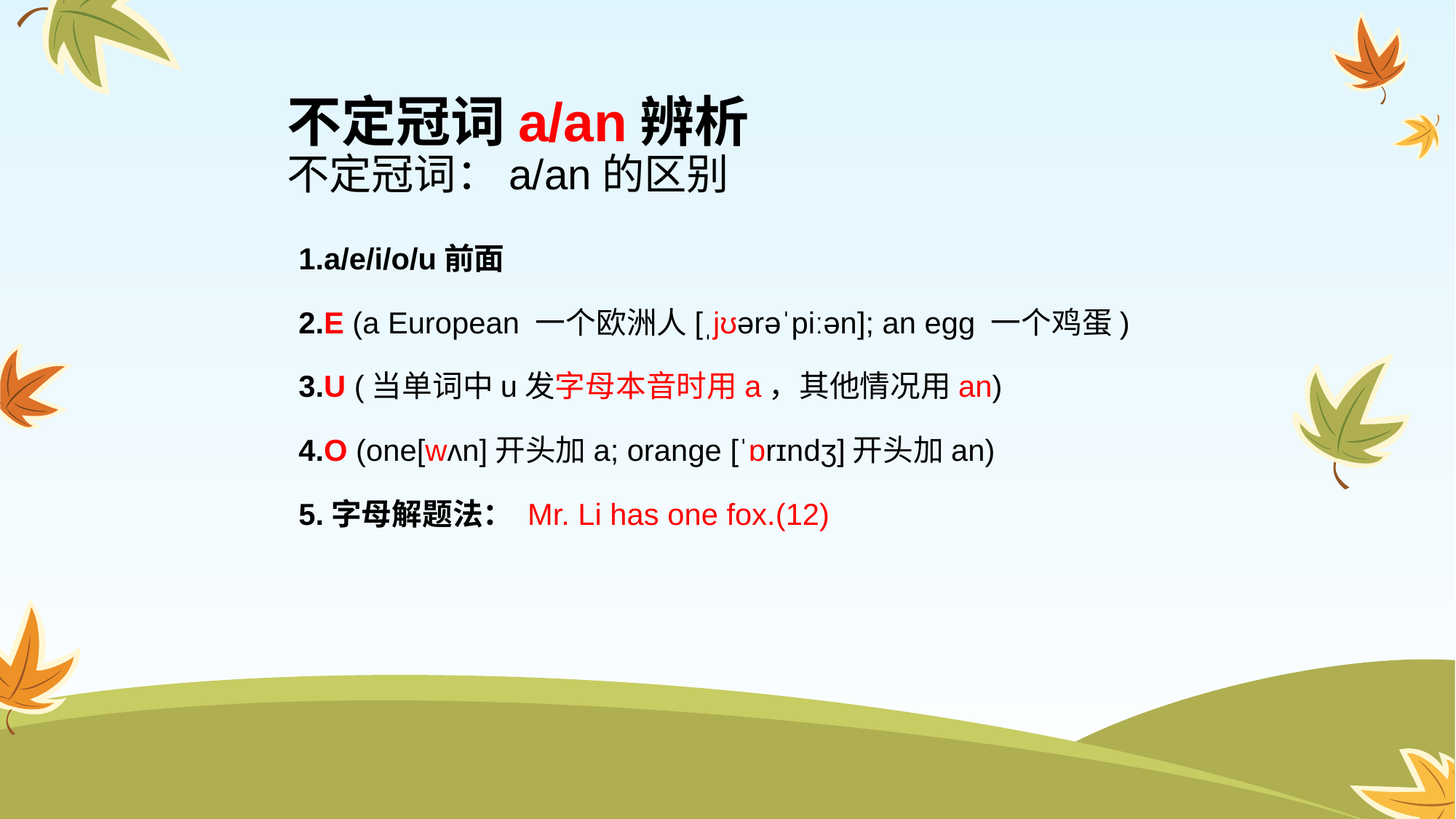

# 不定冠词a/an辨析 不定冠词：a/an的区别
1.a/e/i/o/u前面
2.E (a European 一个欧洲人[ˌjʊərəˈpiːən]; an egg 一个鸡蛋)
3.U (当单词中u发字母本音时用a，其他情况用an)
4.O (one[wʌn]开头加a; orange [ˈɒrɪndʒ]开头加an)
5.字母解题法： Mr. Li has one fox.(12)